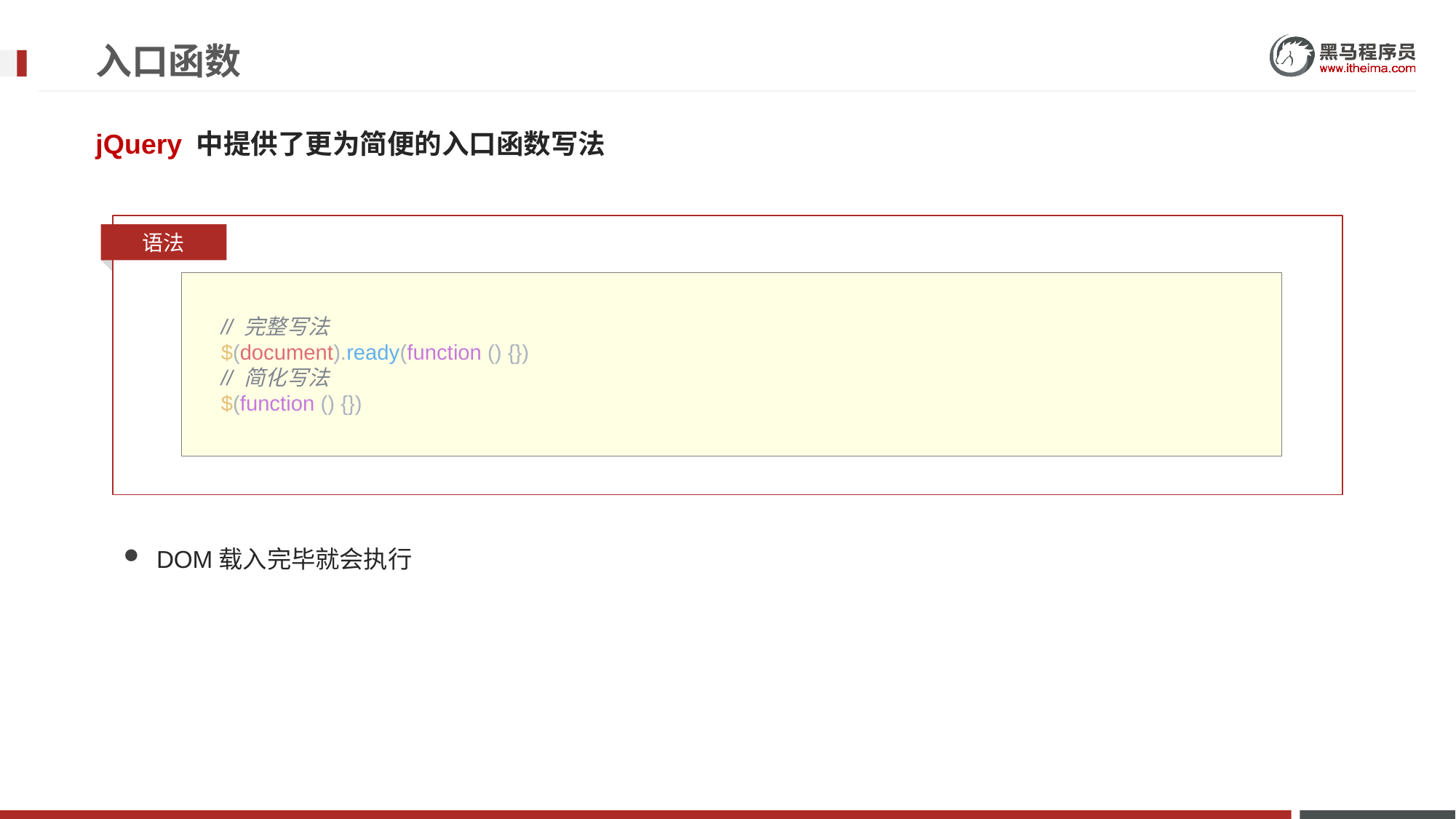

# 入口函数
jQuery 中提供了更为简便的入口函数写法

语法

      // 完整写法
      $(document).ready(function () {})
      // 简化写法
      $(function () {})
DOM载入完毕就会执行